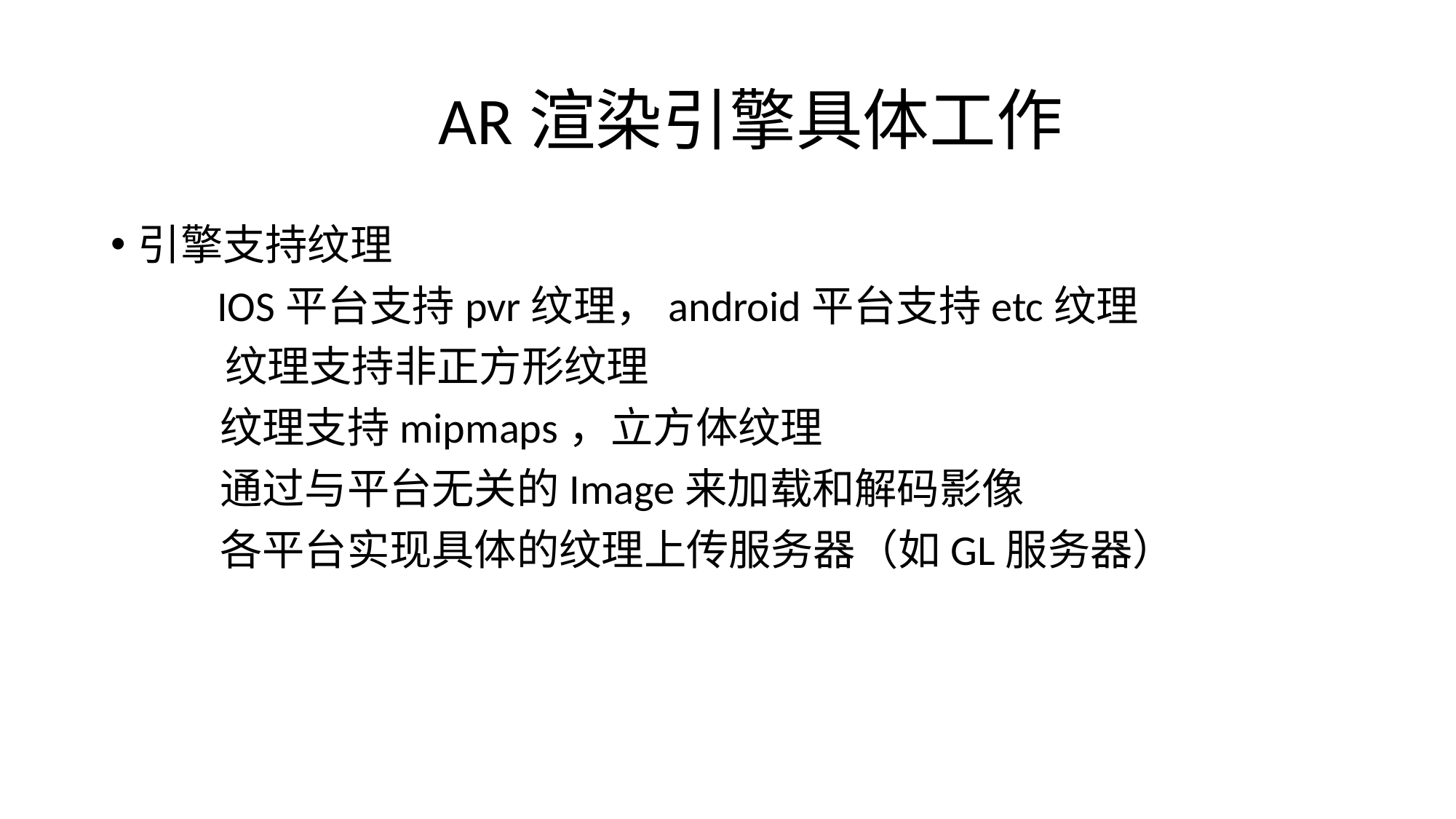

# AR渲染引擎具体工作
引擎支持纹理
           IOS平台支持pvr纹理，android平台支持etc纹理
           纹理支持非正方形纹理
	纹理支持mipmaps，立方体纹理
	通过与平台无关的Image来加载和解码影像
	各平台实现具体的纹理上传服务器（如GL服务器）